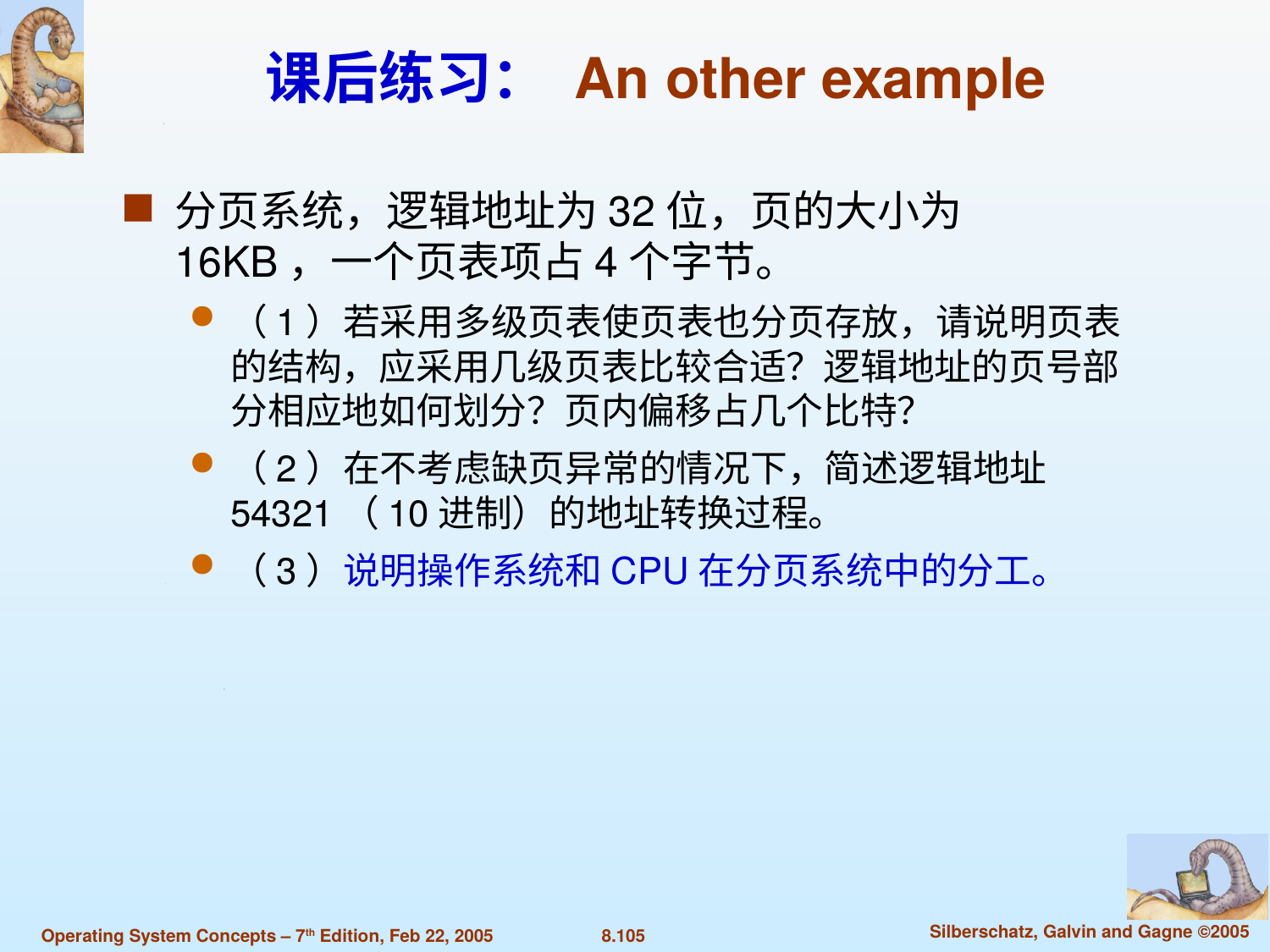

# 课后练习： An other example
分页系统，逻辑地址为32位，页的大小为16KB，一个页表项占4个字节。
（1）若采用多级页表使页表也分页存放，请说明页表的结构，应采用几级页表比较合适？逻辑地址的页号部分相应地如何划分？页内偏移占几个比特？
（2）在不考虑缺页异常的情况下，简述逻辑地址54321（10进制）的地址转换过程。
（3）说明操作系统和CPU在分页系统中的分工。